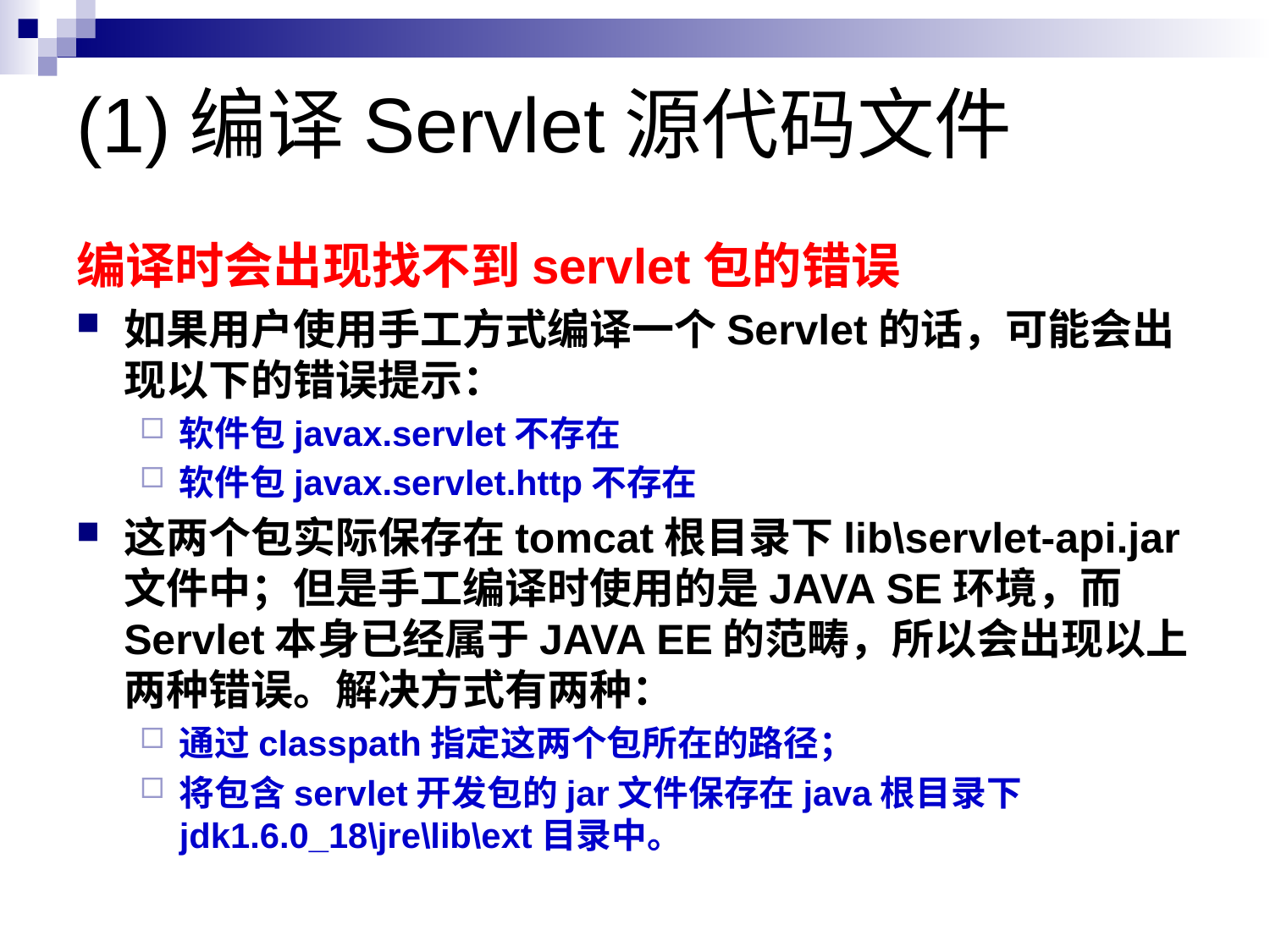

# (1)编译Servlet源代码文件
编译时会出现找不到servlet包的错误
如果用户使用手工方式编译一个Servlet的话，可能会出现以下的错误提示：
软件包javax.servlet不存在
软件包javax.servlet.http不存在
这两个包实际保存在tomcat根目录下lib\servlet-api.jar文件中；但是手工编译时使用的是JAVA SE环境，而Servlet本身已经属于JAVA EE的范畴，所以会出现以上两种错误。解决方式有两种：
通过classpath指定这两个包所在的路径；
将包含servlet开发包的jar文件保存在java根目录下jdk1.6.0_18\jre\lib\ext目录中。
7